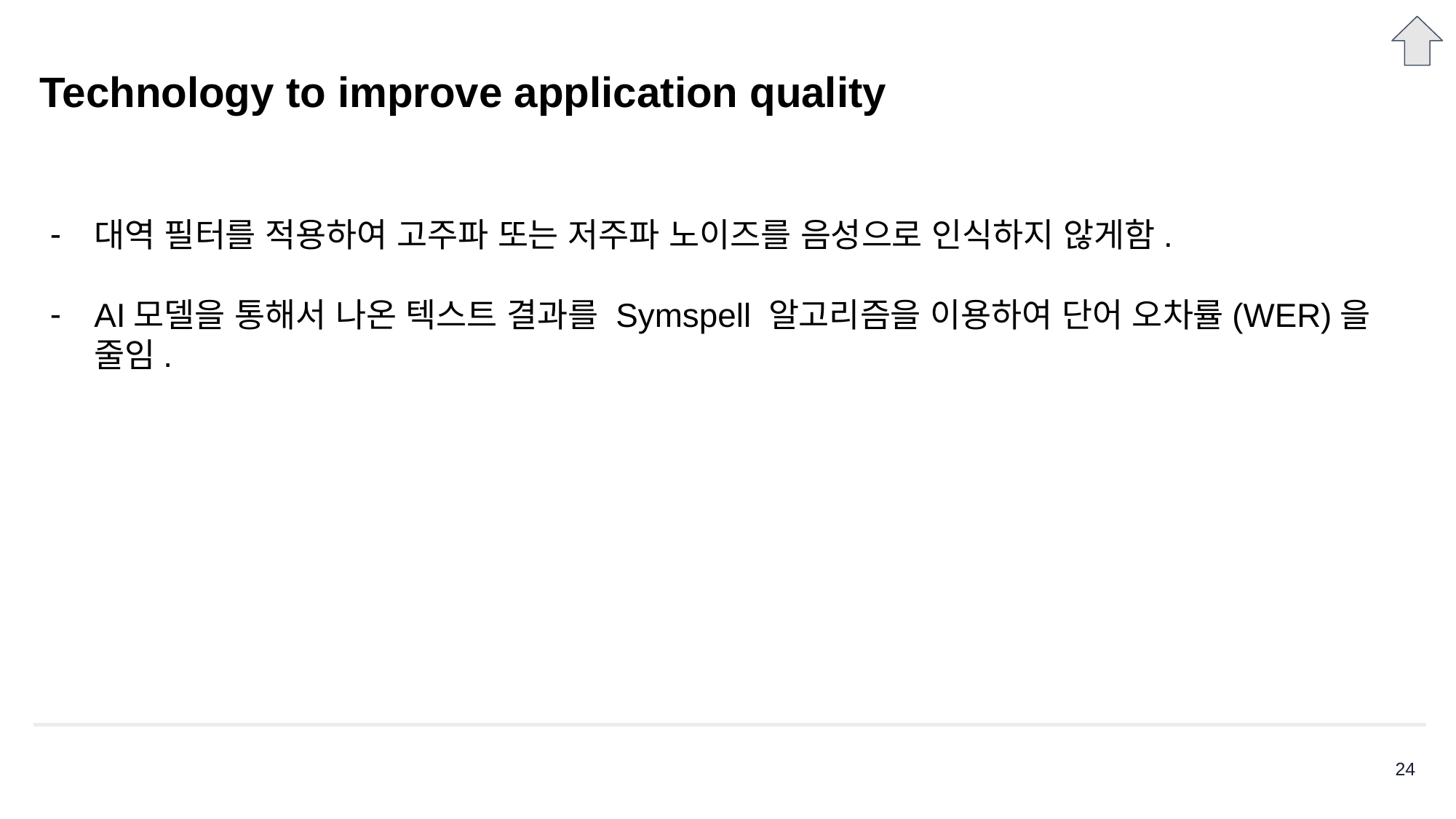

# Technology to improve application quality
대역 필터를 적용하여 고주파 또는 저주파 노이즈를 음성으로 인식하지 않게함.

AI모델을 통해서 나온 텍스트 결과를 Symspell 알고리즘을 이용하여 단어 오차률(WER)을 줄임.
24